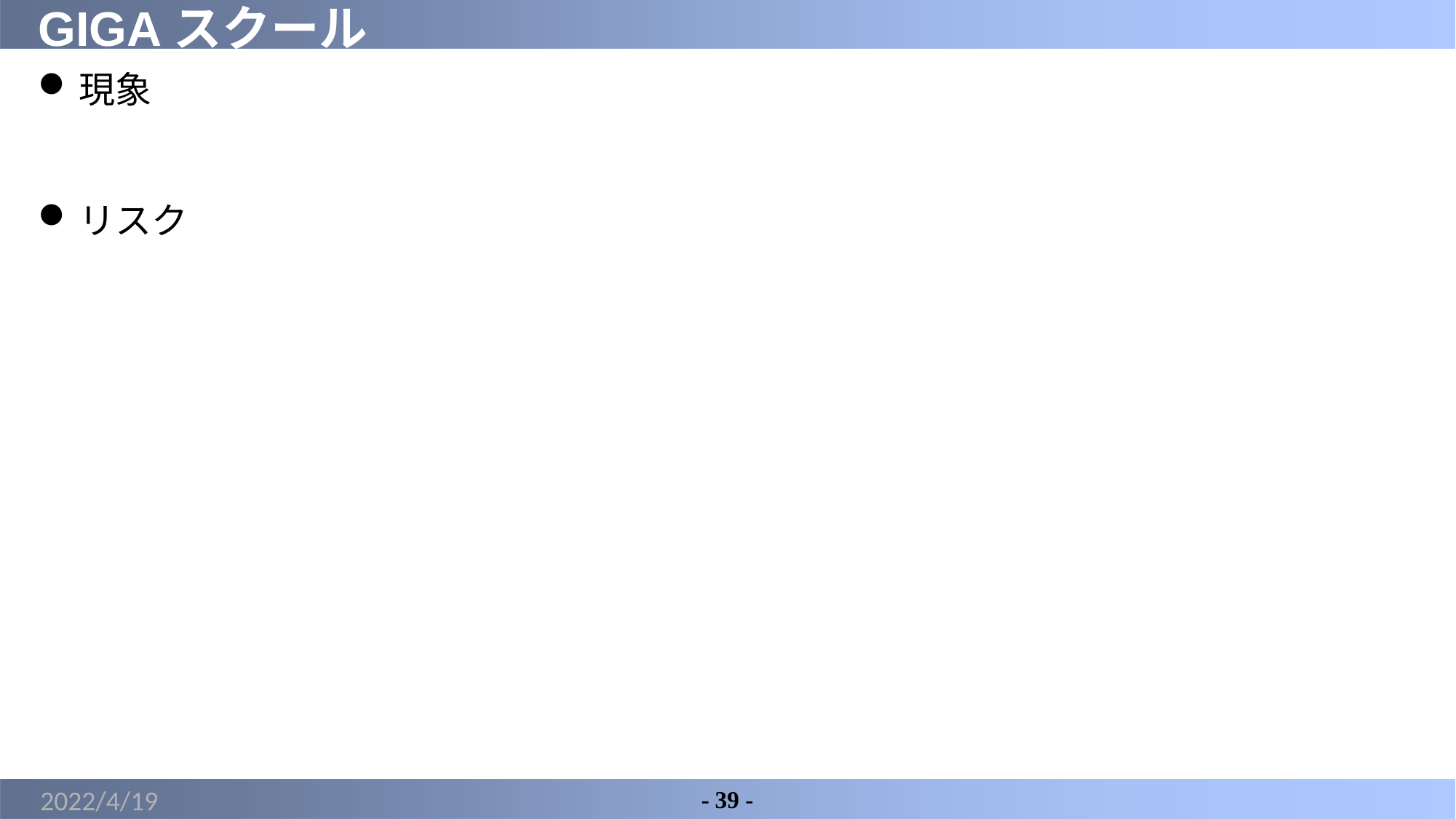

# GIGAスクール
現象

リスク

2022/4/19
- 39 -